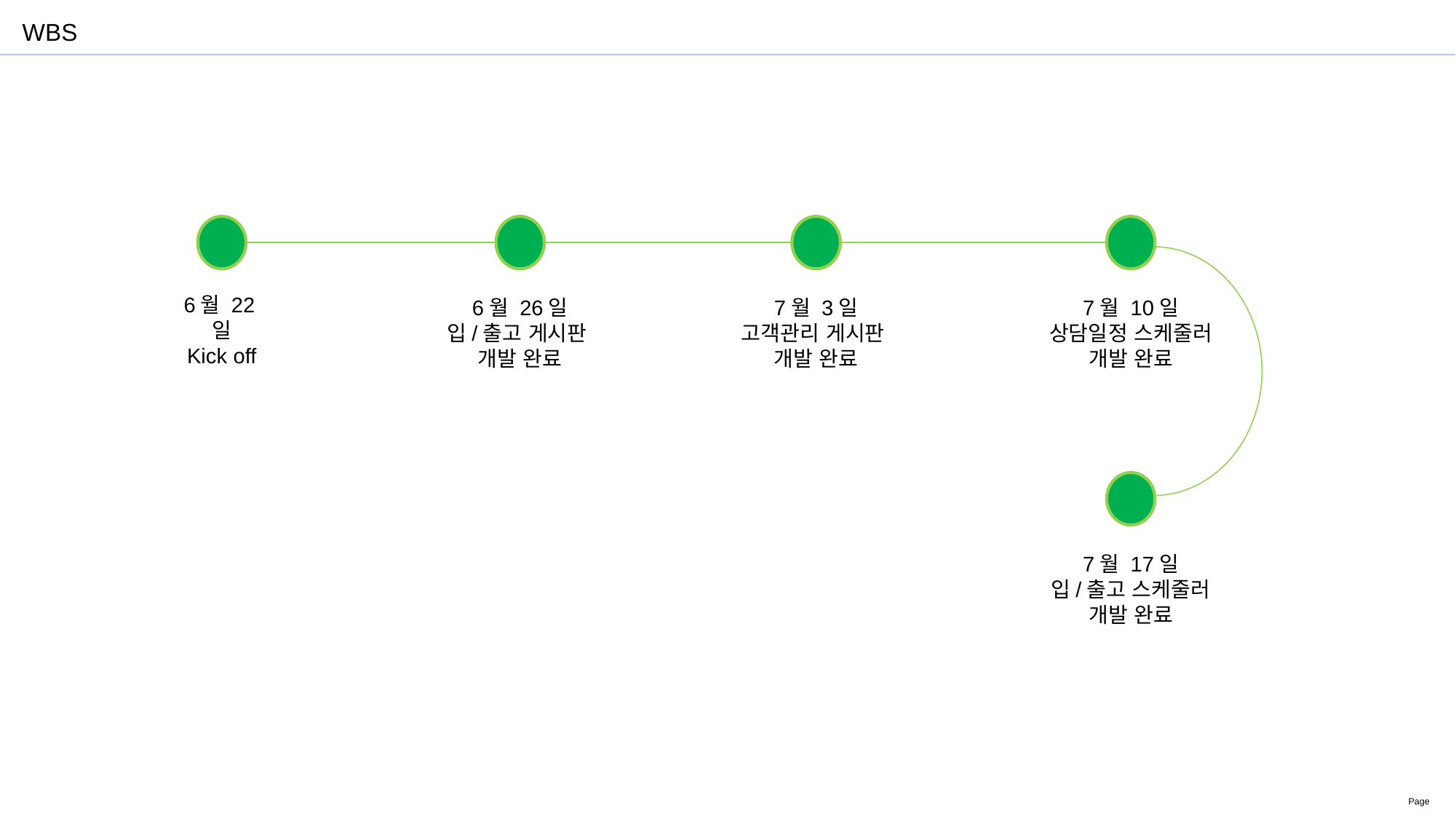

# WBS

6월 22일
Kick off
6월 26일
입/출고 게시판
개발 완료
7월 3일
고객관리 게시판
개발 완료
7월 10일
상담일정 스케줄러
개발 완료

7월 17일
입/출고 스케줄러
개발 완료